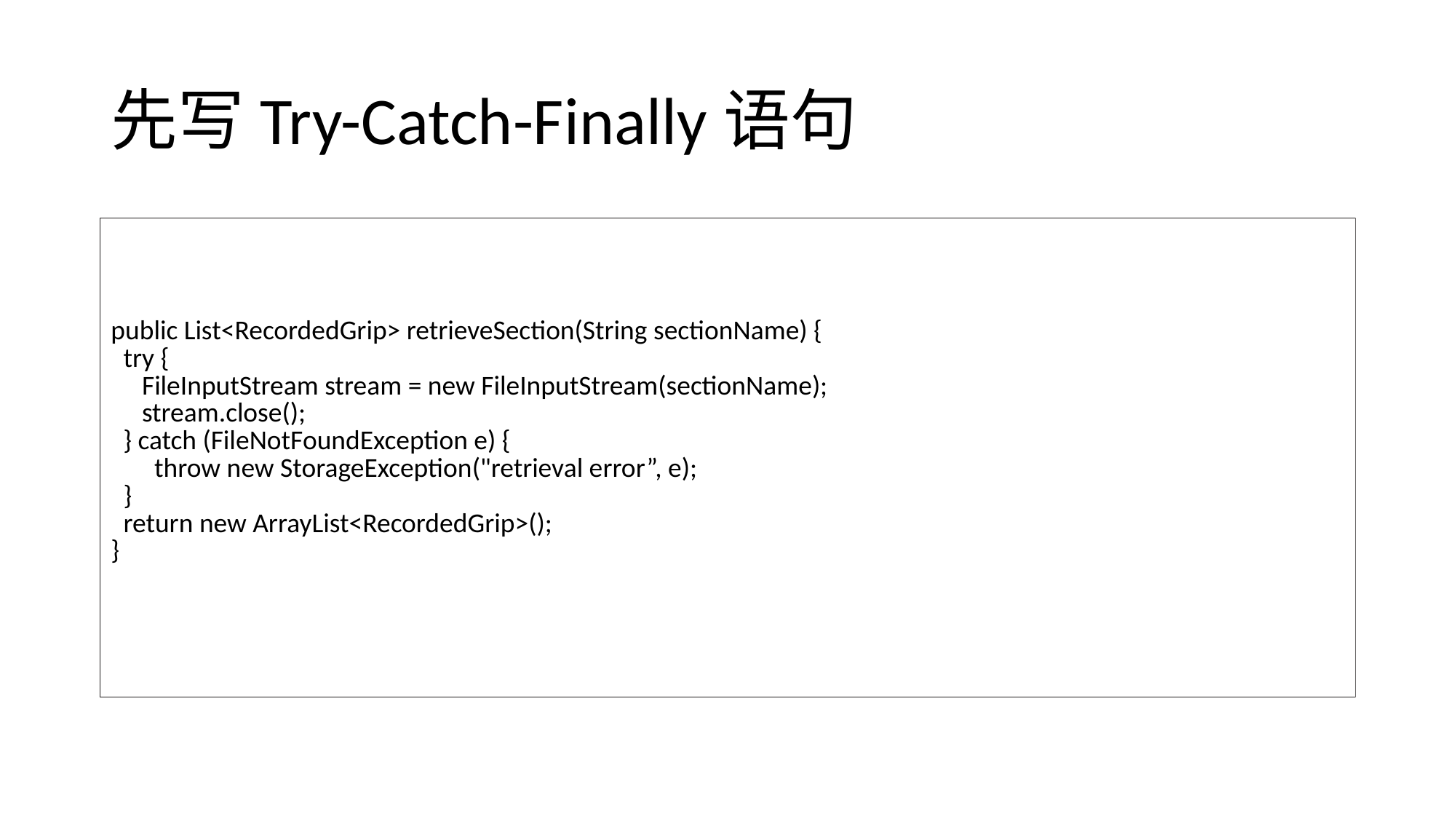

# 先写Try-Catch-Finally语句
| public List<RecordedGrip> retrieveSection(String sectionName) { try { FileInputStream stream = new FileInputStream(sectionName); stream.close(); } catch (FileNotFoundException e) { throw new StorageException("retrieval error”, e); } return new ArrayList<RecordedGrip>(); } |
| --- |